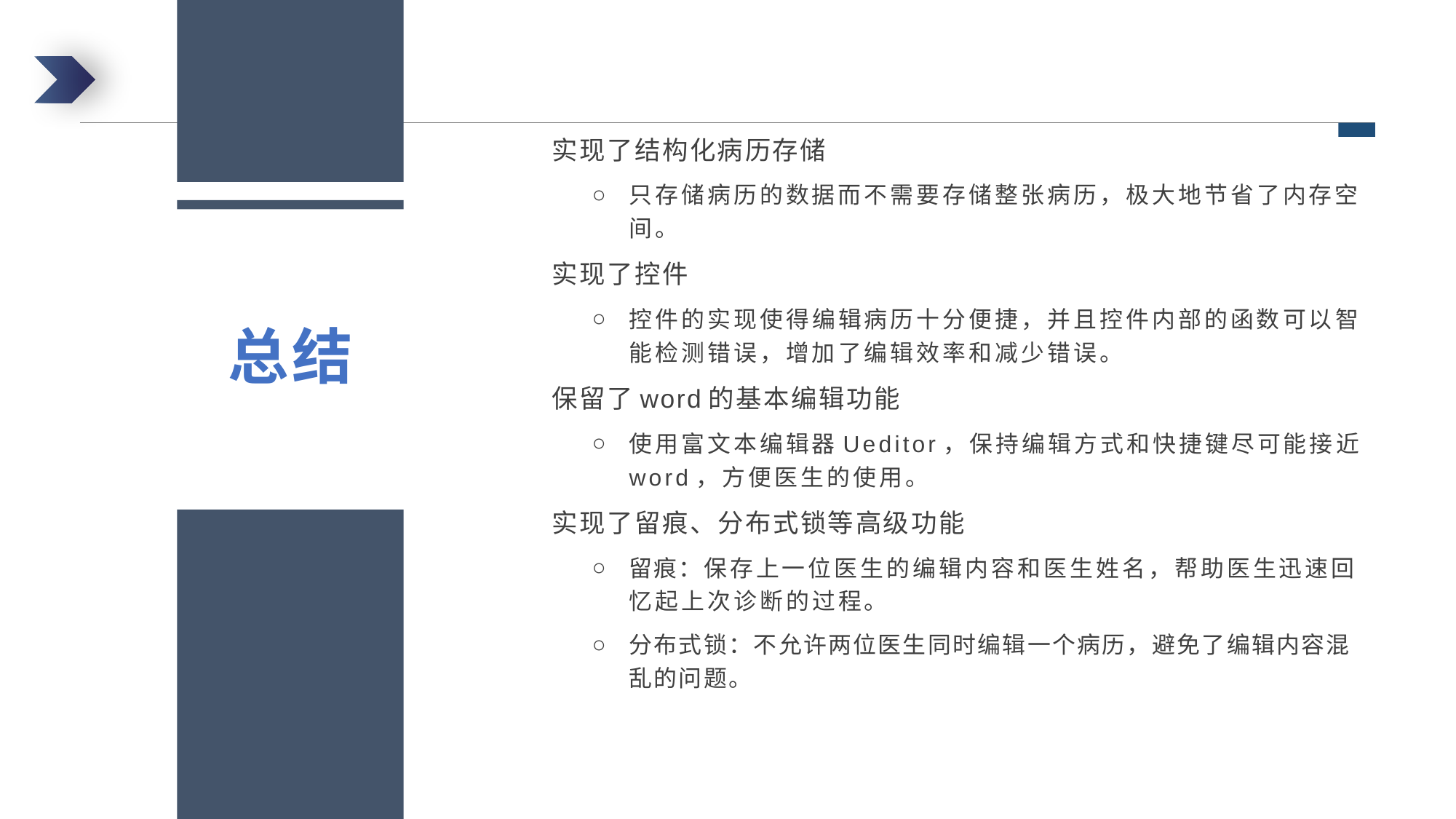

实现了结构化病历存储
只存储病历的数据而不需要存储整张病历，极大地节省了内存空间。
实现了控件
控件的实现使得编辑病历十分便捷，并且控件内部的函数可以智能检测错误，增加了编辑效率和减少错误。
保留了word的基本编辑功能
使用富文本编辑器Ueditor，保持编辑方式和快捷键尽可能接近word，方便医生的使用。
实现了留痕、分布式锁等高级功能
留痕：保存上一位医生的编辑内容和医生姓名，帮助医生迅速回忆起上次诊断的过程。
分布式锁：不允许两位医生同时编辑一个病历，避免了编辑内容混乱的问题。

总结